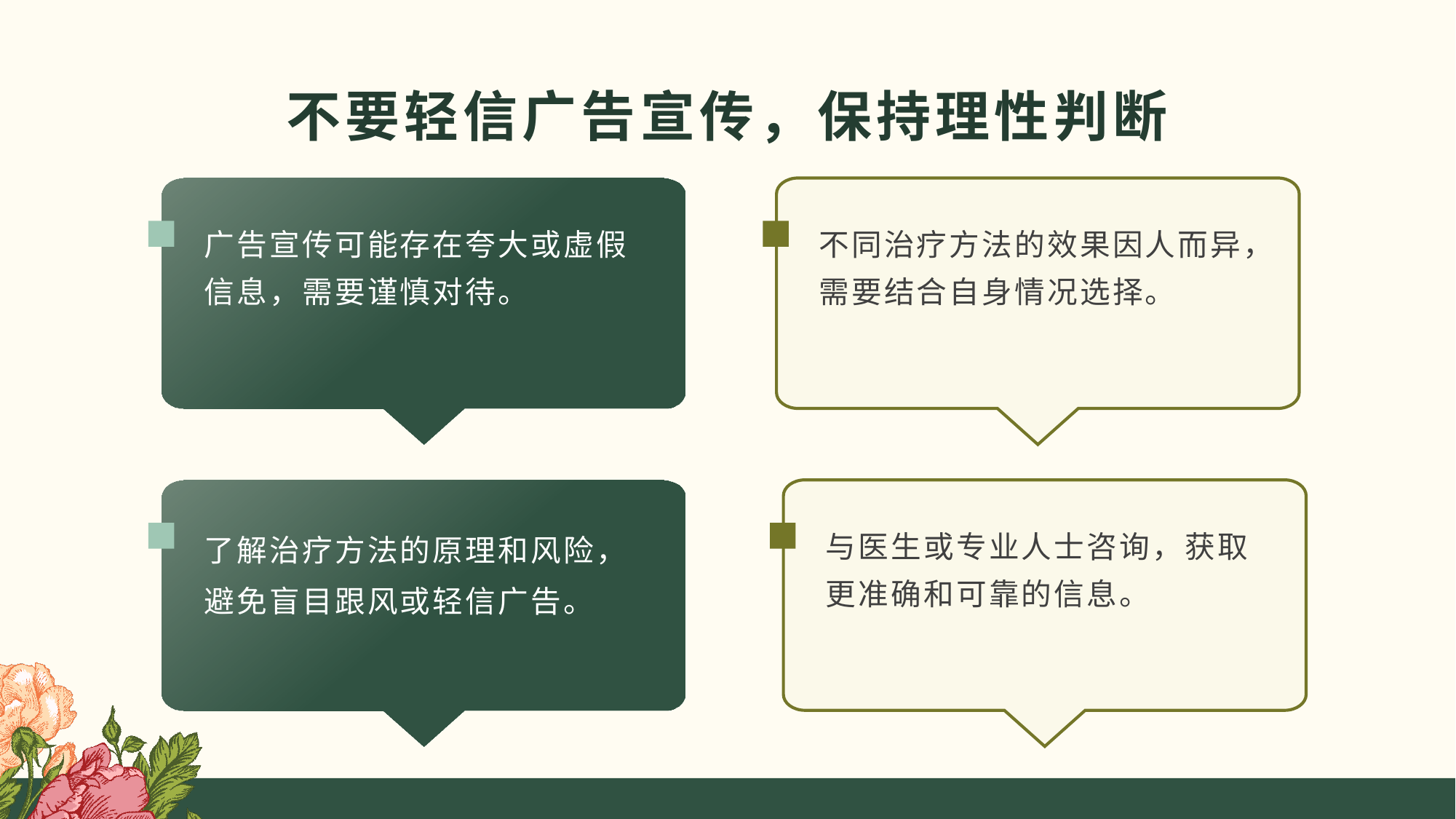

不要轻信广告宣传，保持理性判断

广告宣传可能存在夸大或虚假信息，需要谨慎对待。
不同治疗方法的效果因人而异，需要结合自身情况选择。

了解治疗方法的原理和风险，避免盲目跟风或轻信广告。
与医生或专业人士咨询，获取更准确和可靠的信息。